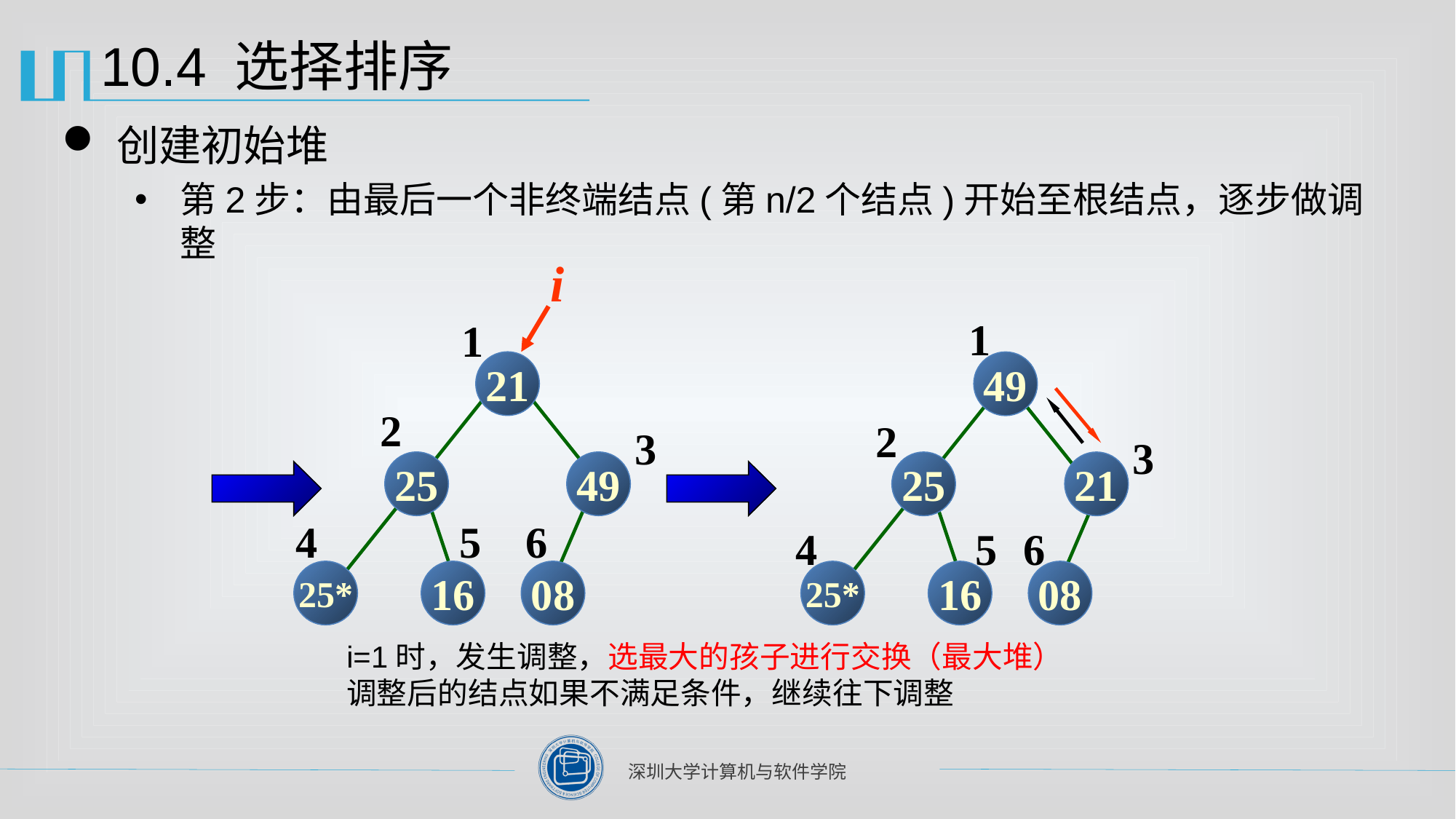

# 10.4 选择排序
创建初始堆
第2步：由最后一个非终端结点(第n/2个结点)开始至根结点，逐步做调整

i

1
21

2
3
25
49

4
5
6
25*
16
08
1
49

2
3
25
21

4
5
6
25*
16
08

i=1时，发生调整，选最大的孩子进行交换（最大堆）
调整后的结点如果不满足条件，继续往下调整
64